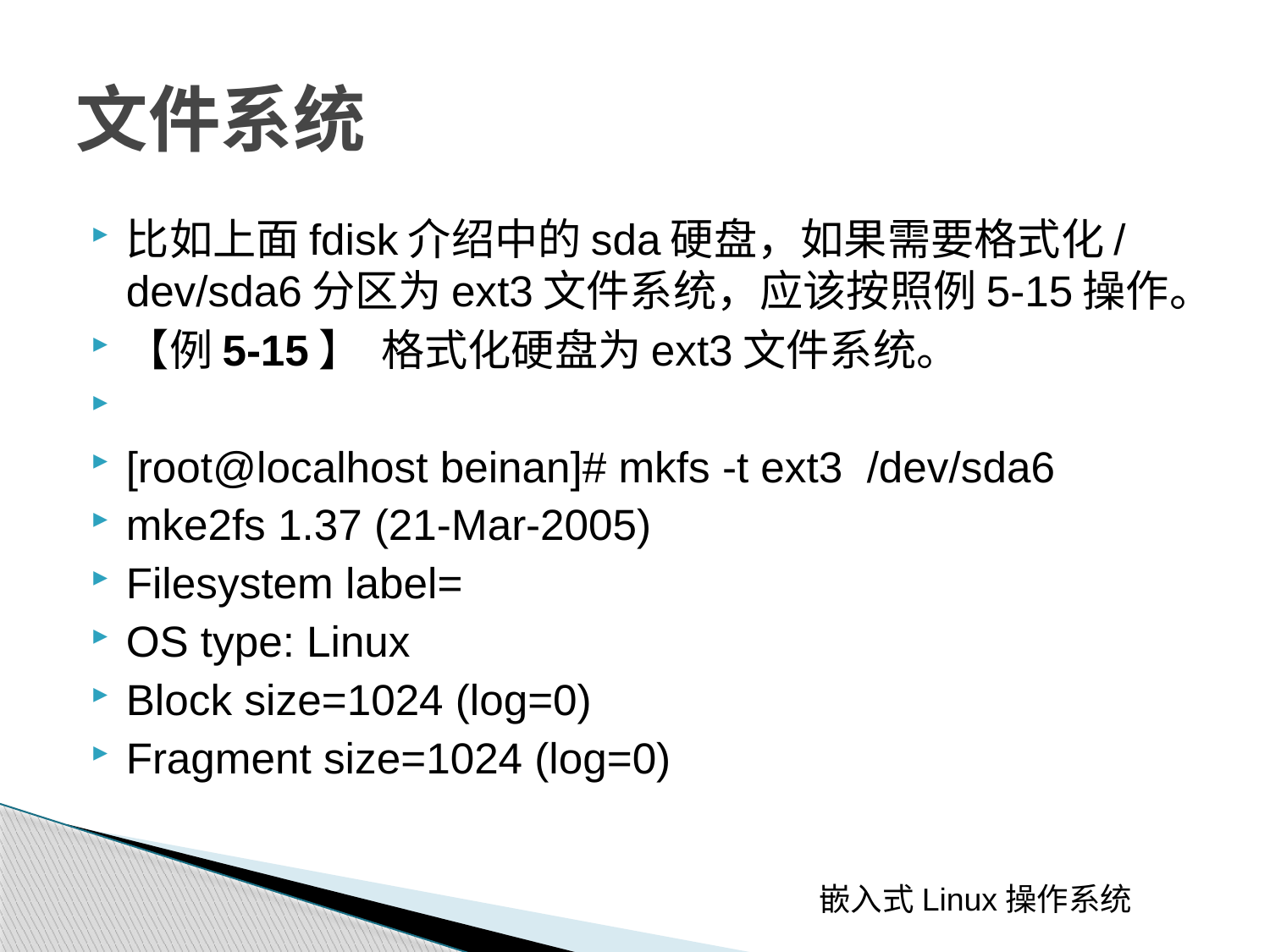

# 文件系统
比如上面fdisk介绍中的sda硬盘，如果需要格式化/dev/sda6分区为ext3文件系统，应该按照例5-15操作。
【例5-15】  格式化硬盘为ext3文件系统。

[root@localhost beinan]# mkfs -t ext3  /dev/sda6
mke2fs 1.37 (21-Mar-2005)
Filesystem label=
OS type: Linux
Block size=1024 (log=0)
Fragment size=1024 (log=0)

         嵌入式Linux操作系统